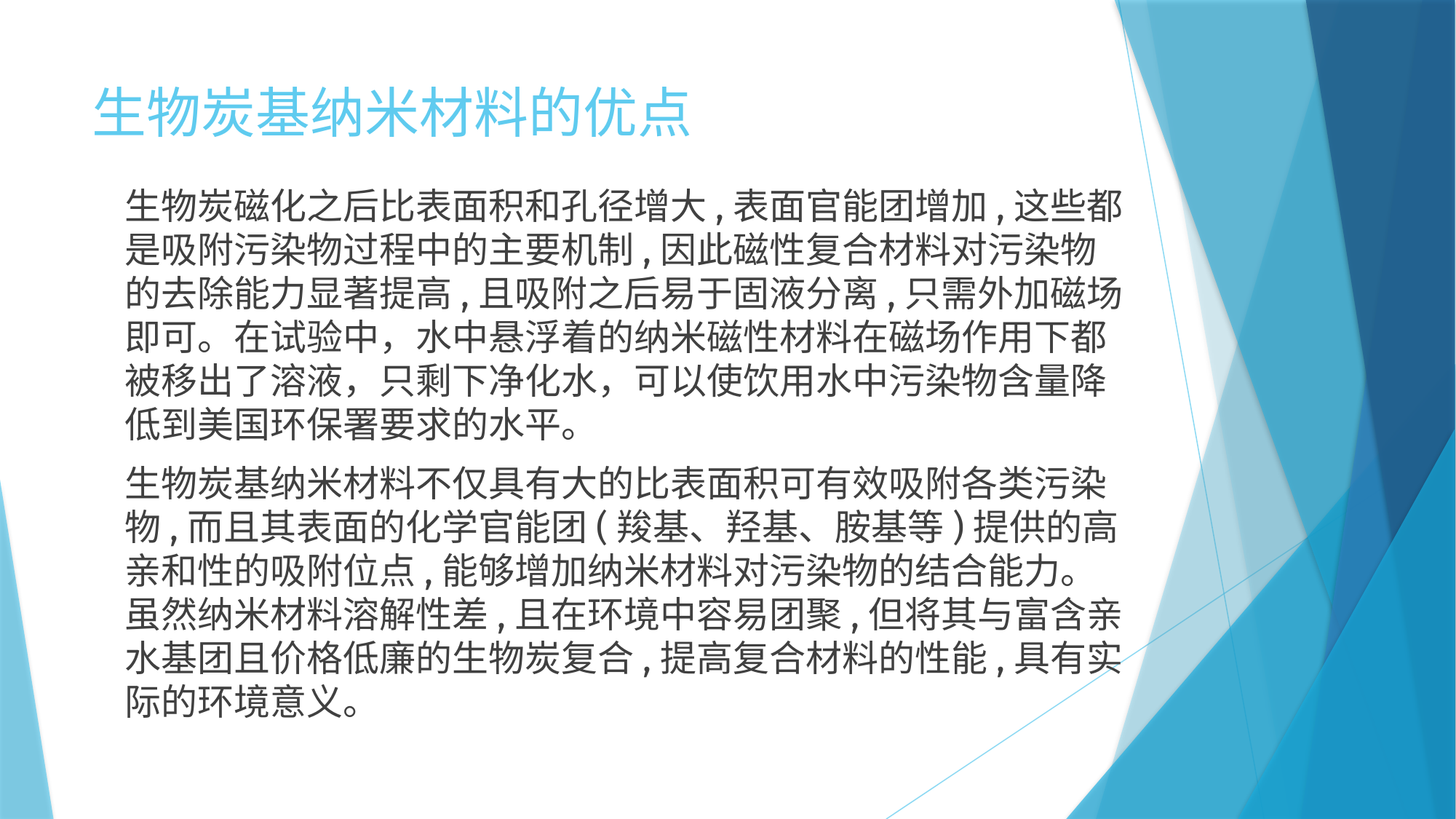

# 生物炭基纳米材料的优点
生物炭磁化之后比表面积和孔径增大,表面官能团增加,这些都是吸附污染物过程中的主要机制,因此磁性复合材料对污染物的去除能力显著提高,且吸附之后易于固液分离,只需外加磁场即可。在试验中，水中悬浮着的纳米磁性材料在磁场作用下都被移出了溶液，只剩下净化水，可以使饮用水中污染物含量降低到美国环保署要求的水平。
生物炭基纳米材料不仅具有大的比表面积可有效吸附各类污染物,而且其表面的化学官能团(羧基、羟基、胺基等)提供的高亲和性的吸附位点,能够增加纳米材料对污染物的结合能力。虽然纳米材料溶解性差,且在环境中容易团聚,但将其与富含亲水基团且价格低廉的生物炭复合,提高复合材料的性能,具有实际的环境意义。